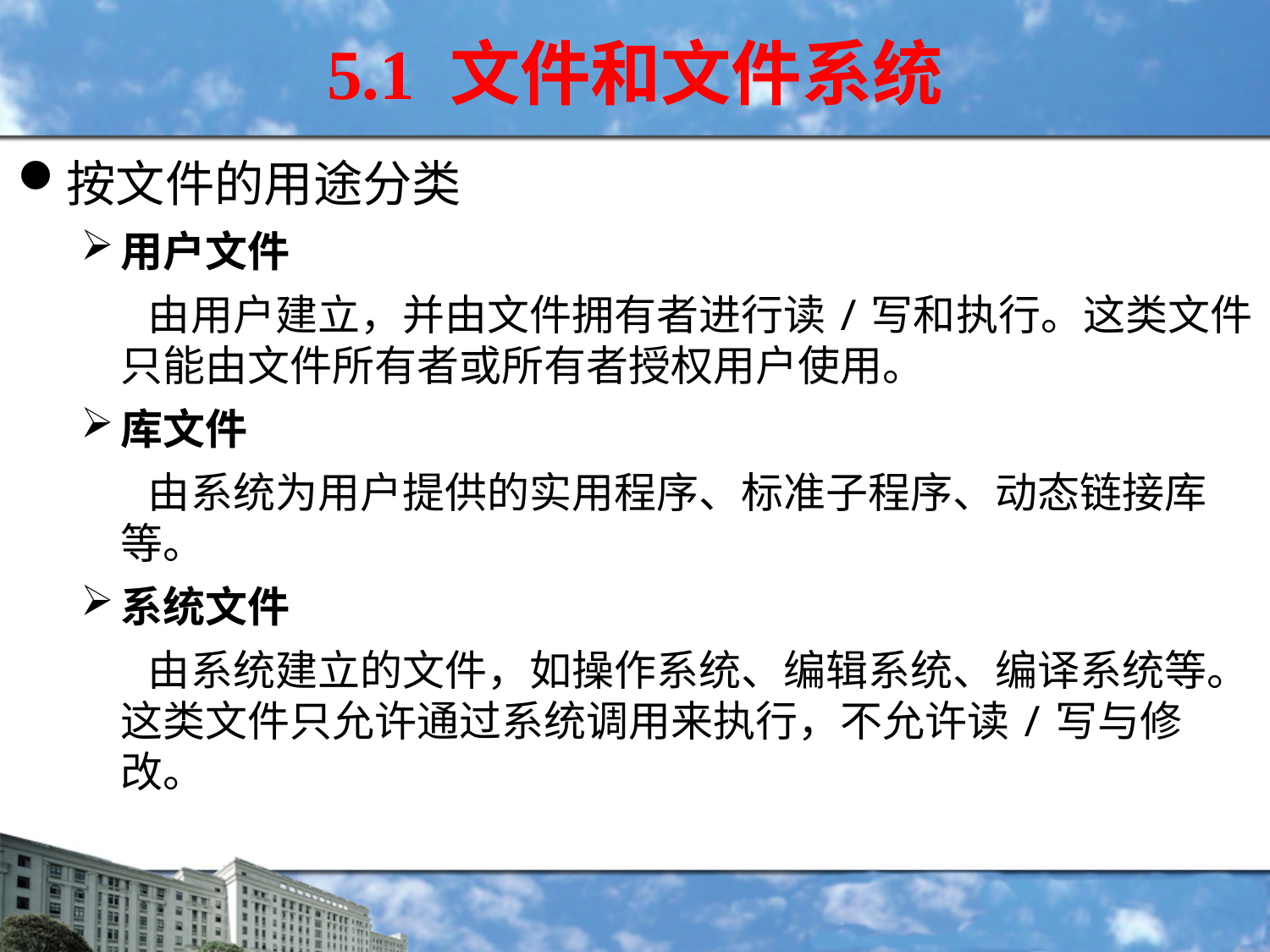

5.1 文件和文件系统
按文件的用途分类
用户文件
      由用户建立，并由文件拥有者进行读/写和执行。这类文件只能由文件所有者或所有者授权用户使用。
库文件
      由系统为用户提供的实用程序、标准子程序、动态链接库等。
系统文件
      由系统建立的文件，如操作系统、编辑系统、编译系统等。这类文件只允许通过系统调用来执行，不允许读/写与修改。